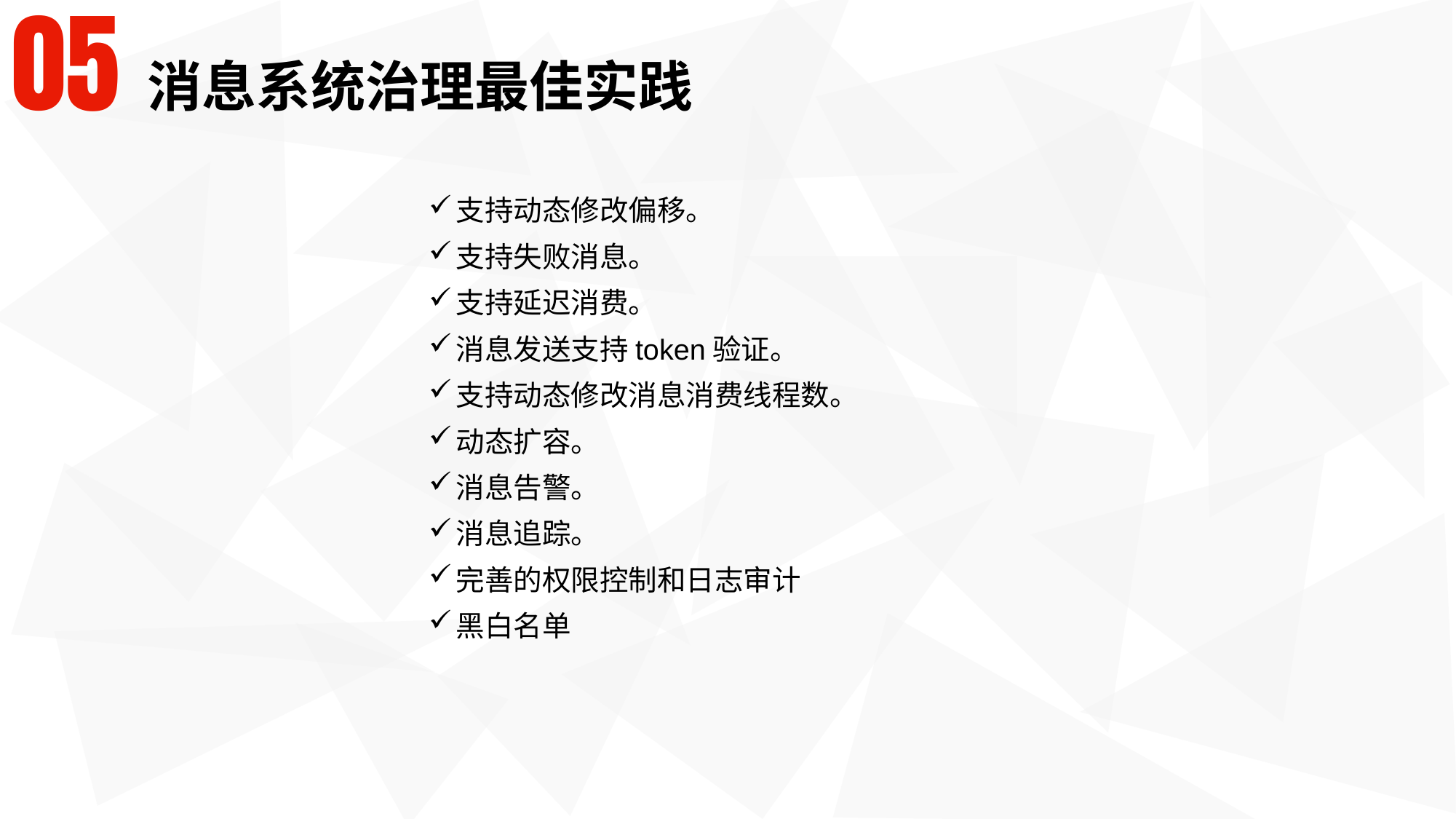

05
消息系统治理最佳实践
支持动态修改偏移。
支持失败消息。
支持延迟消费。
消息发送支持token验证。
支持动态修改消息消费线程数。
动态扩容。
消息告警。
消息追踪。
完善的权限控制和日志审计
黑白名单